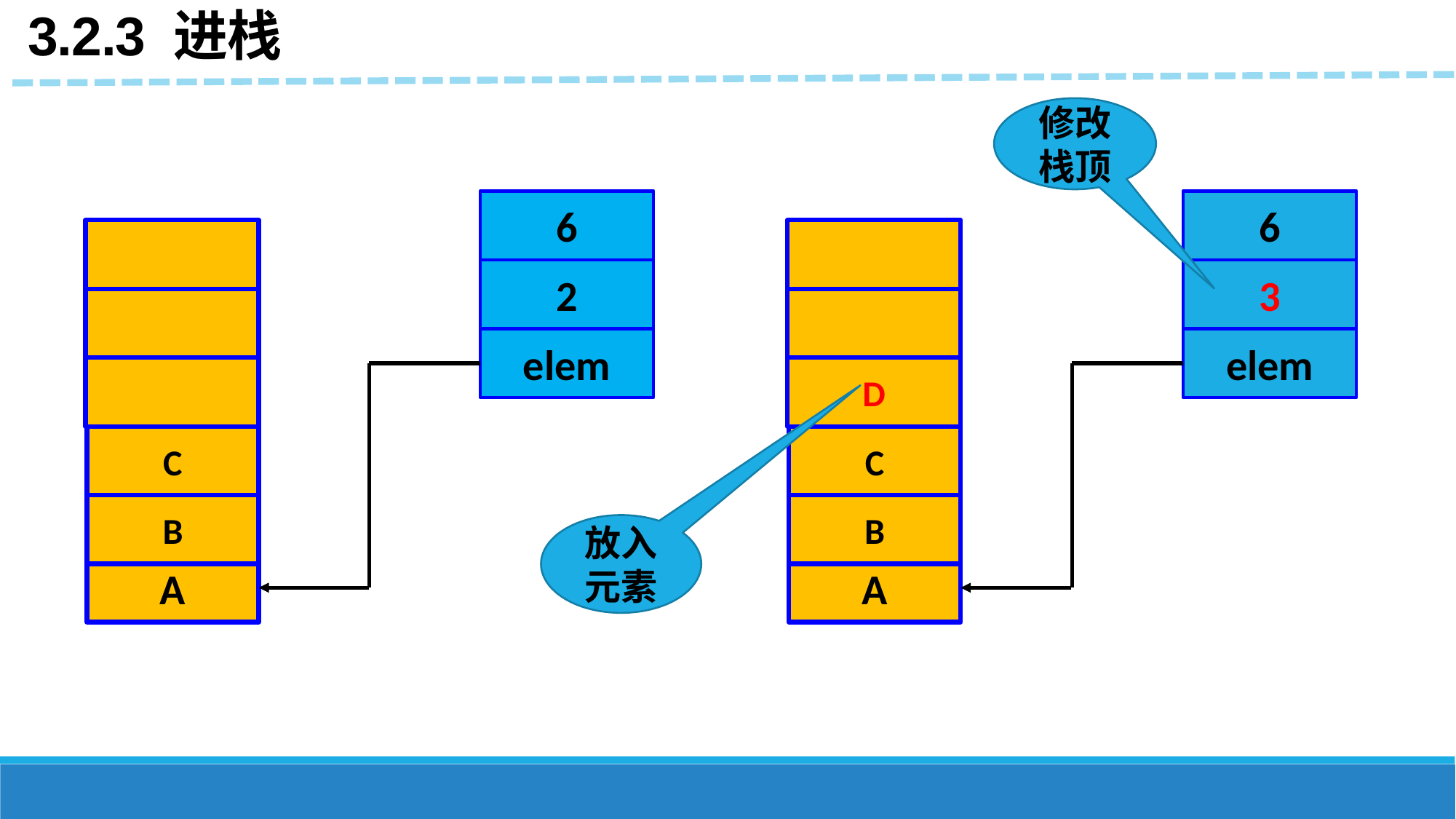

3.2.3 进栈

修改
栈顶
6
2
elem
6
3
elem

C
B
A

D
C
B
A
放入
元素